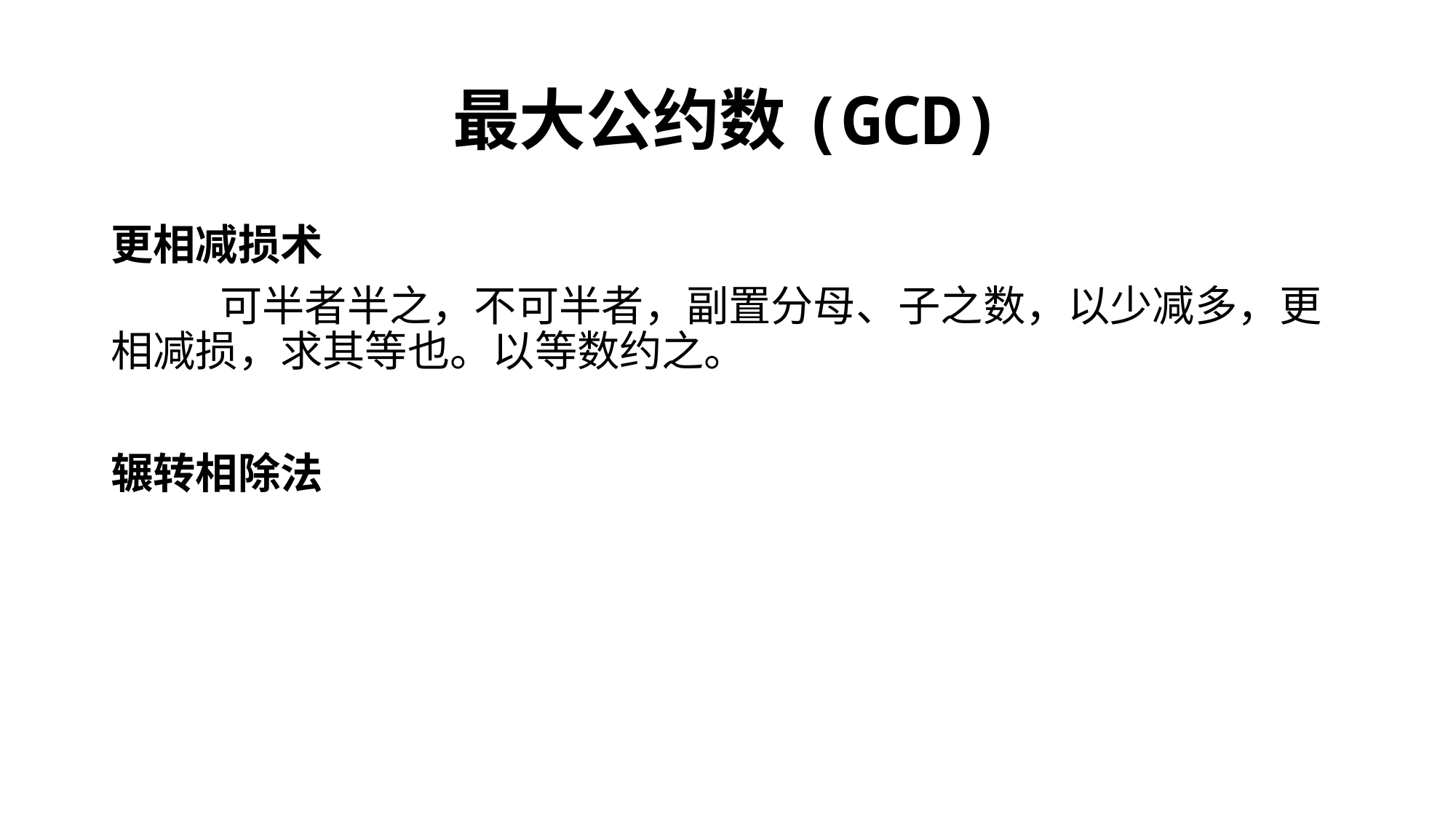

# 最大公约数(GCD)
更相减损术
	可半者半之，不可半者，副置分母、子之数，以少减多，更相减损，求其等也。以等数约之。

辗转相除法